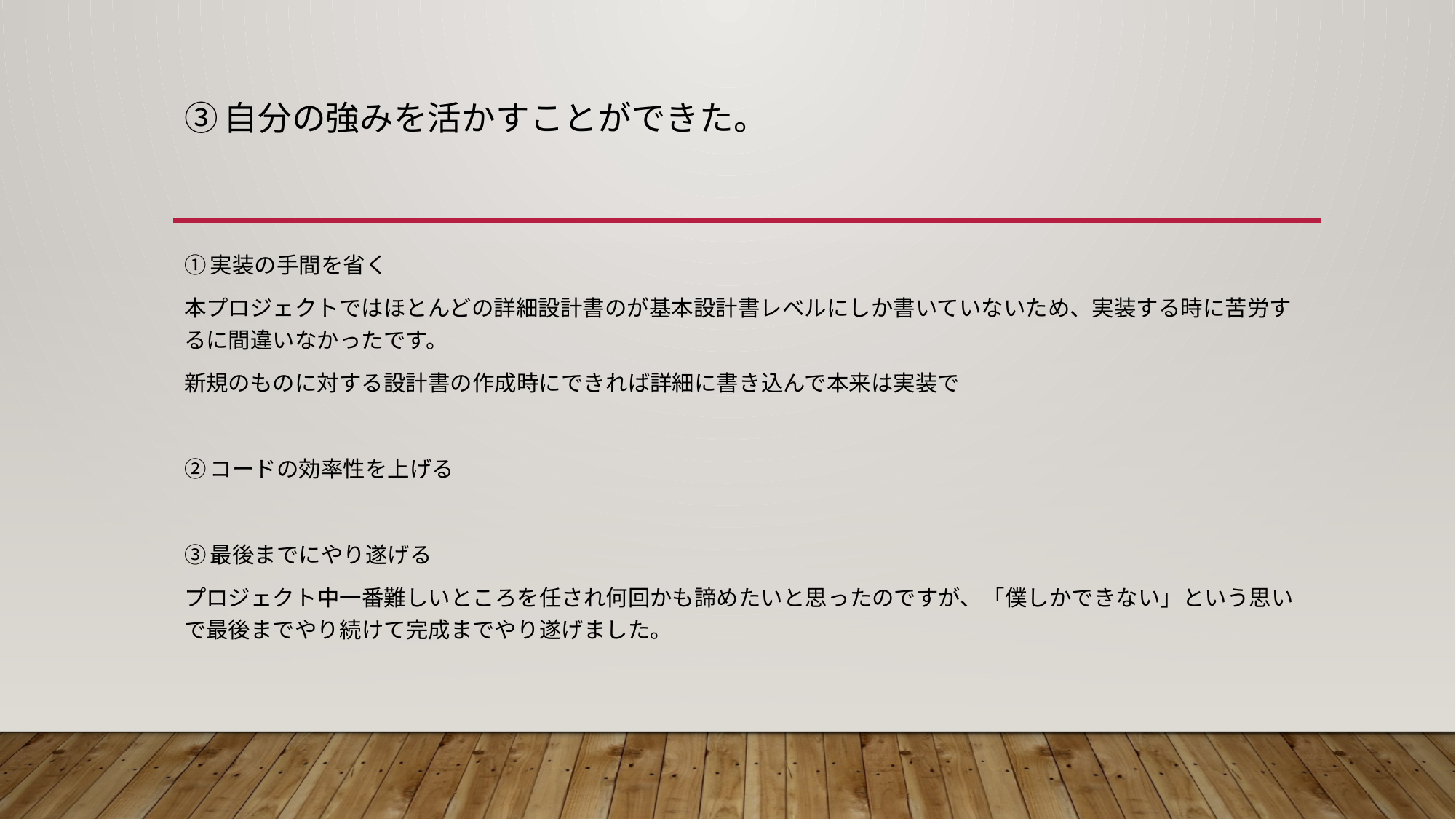

# ③自分の強みを活かすことができた。
①実装の手間を省く
本プロジェクトではほとんどの詳細設計書のが基本設計書レベルにしか書いていないため、実装する時に苦労するに間違いなかったです。
新規のものに対する設計書の作成時にできれば詳細に書き込んで本来は実装で

②コードの効率性を上げる

③最後までにやり遂げる
プロジェクト中一番難しいところを任され何回かも諦めたいと思ったのですが、「僕しかできない」という思いで最後までやり続けて完成までやり遂げました。